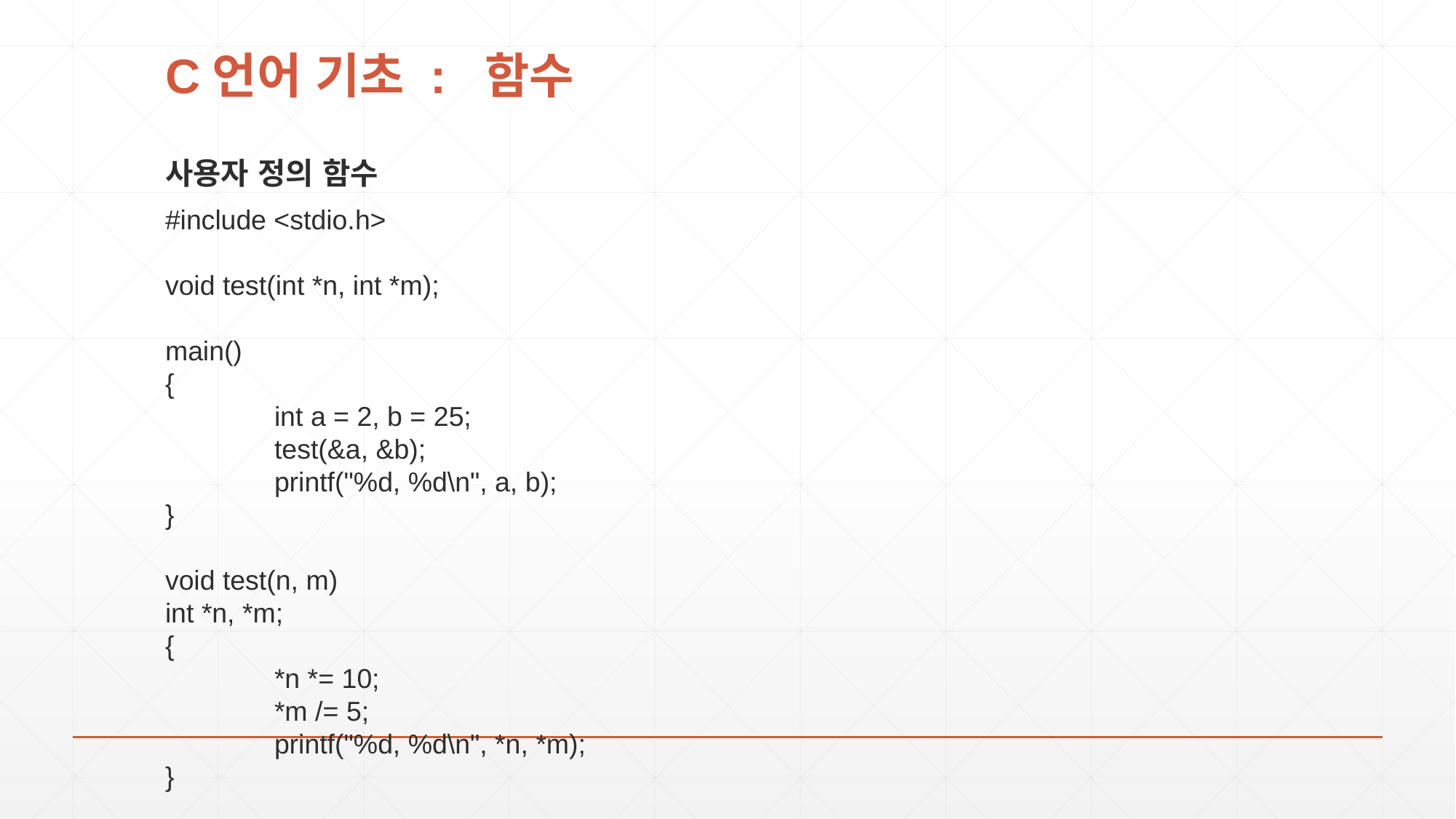

# C언어 기초 :  함수
사용자 정의 함수
#include <stdio.h>

void test(int *n, int *m);

main()
{
	int a = 2, b = 25;
	test(&a, &b);
	printf("%d, %d\n", a, b);
}

void test(n, m)
int *n, *m;
{
	*n *= 10;
	*m /= 5;
	printf("%d, %d\n", *n, *m);
}